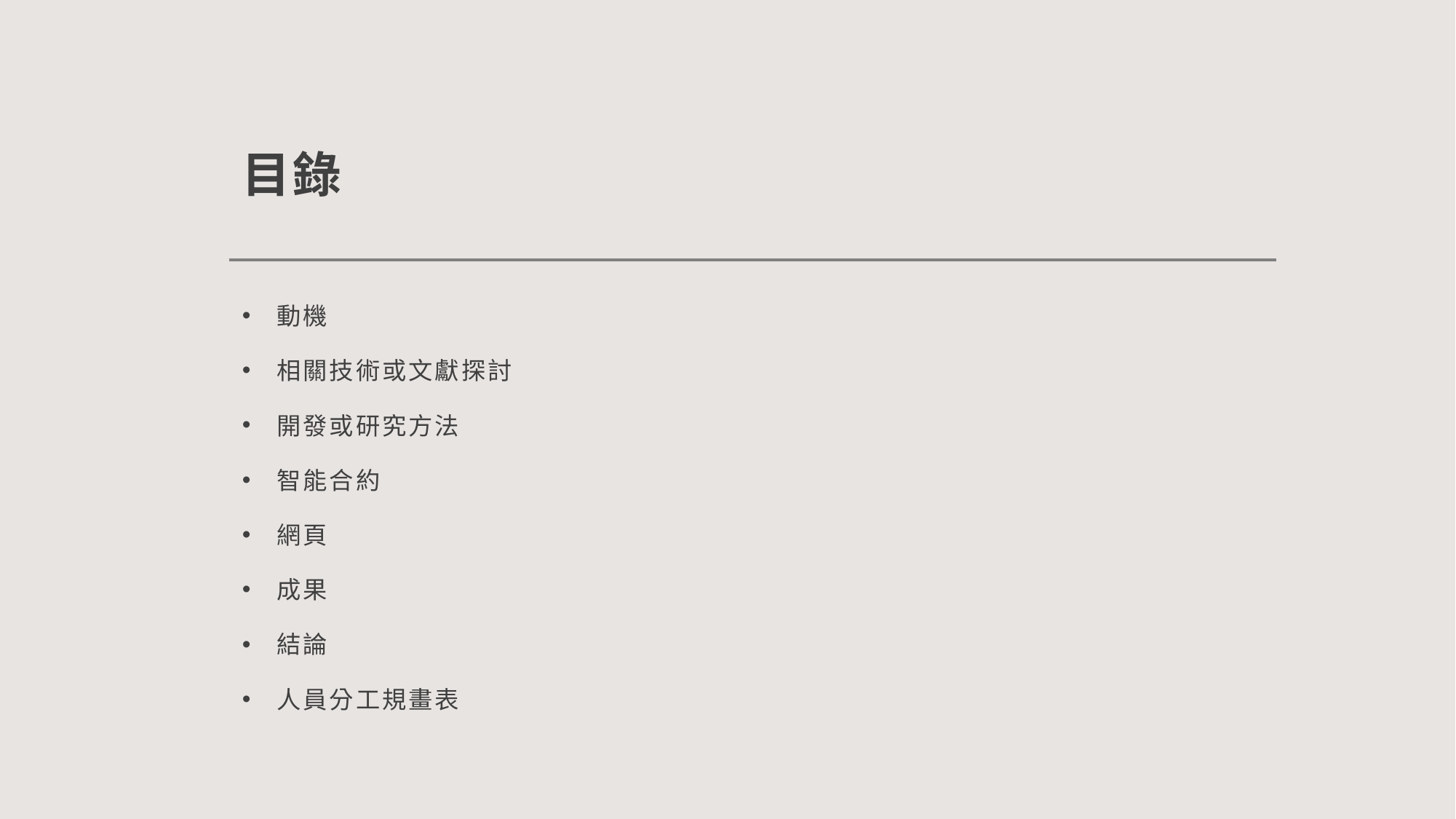

# 目錄
動機
相關技術或文獻探討
開發或研究方法
智能合約
網頁
成果
結論
人員分工規畫表